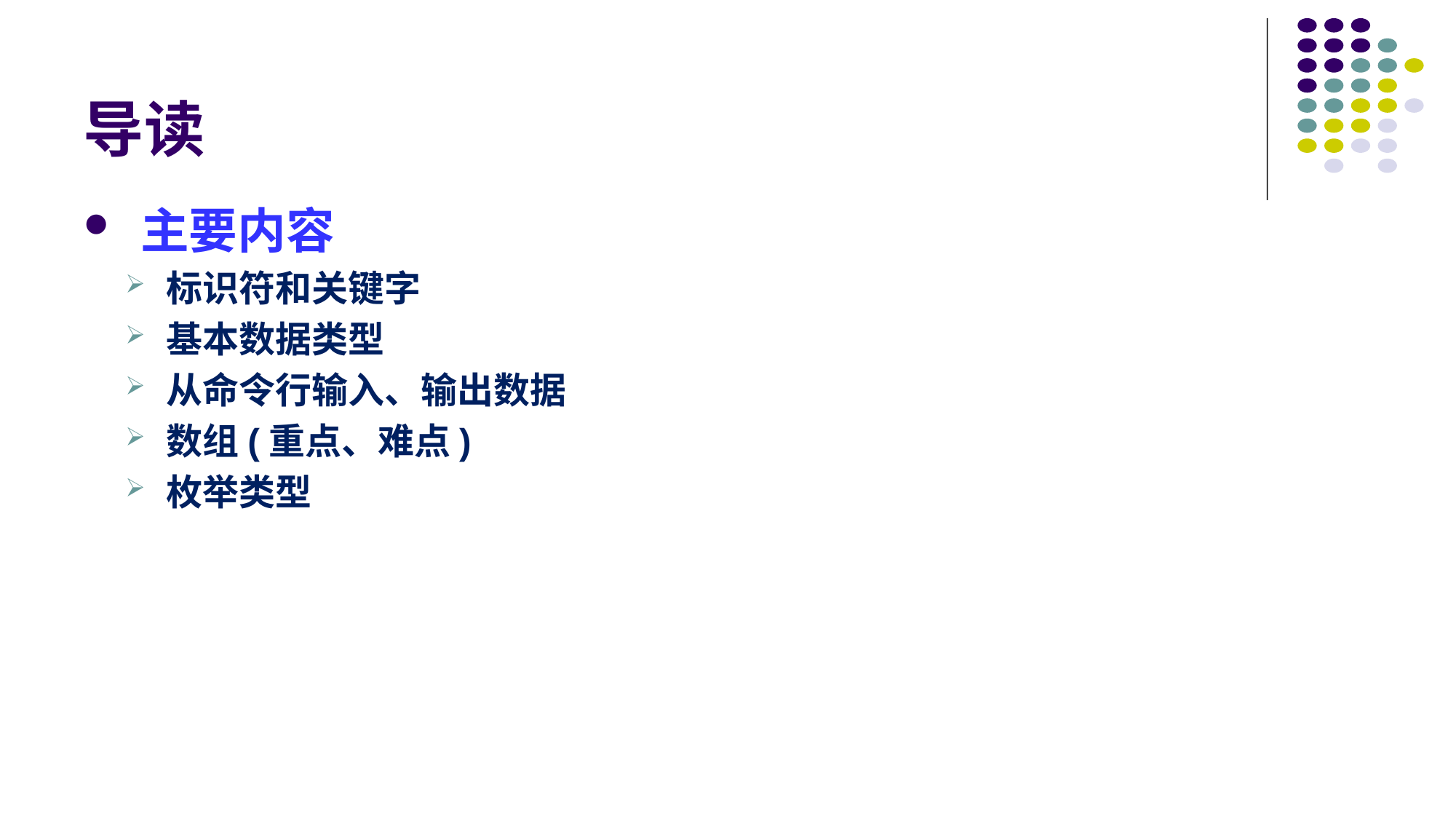

# 导读
主要内容
标识符和关键字
基本数据类型
从命令行输入、输出数据
数组(重点、难点)
枚举类型

3